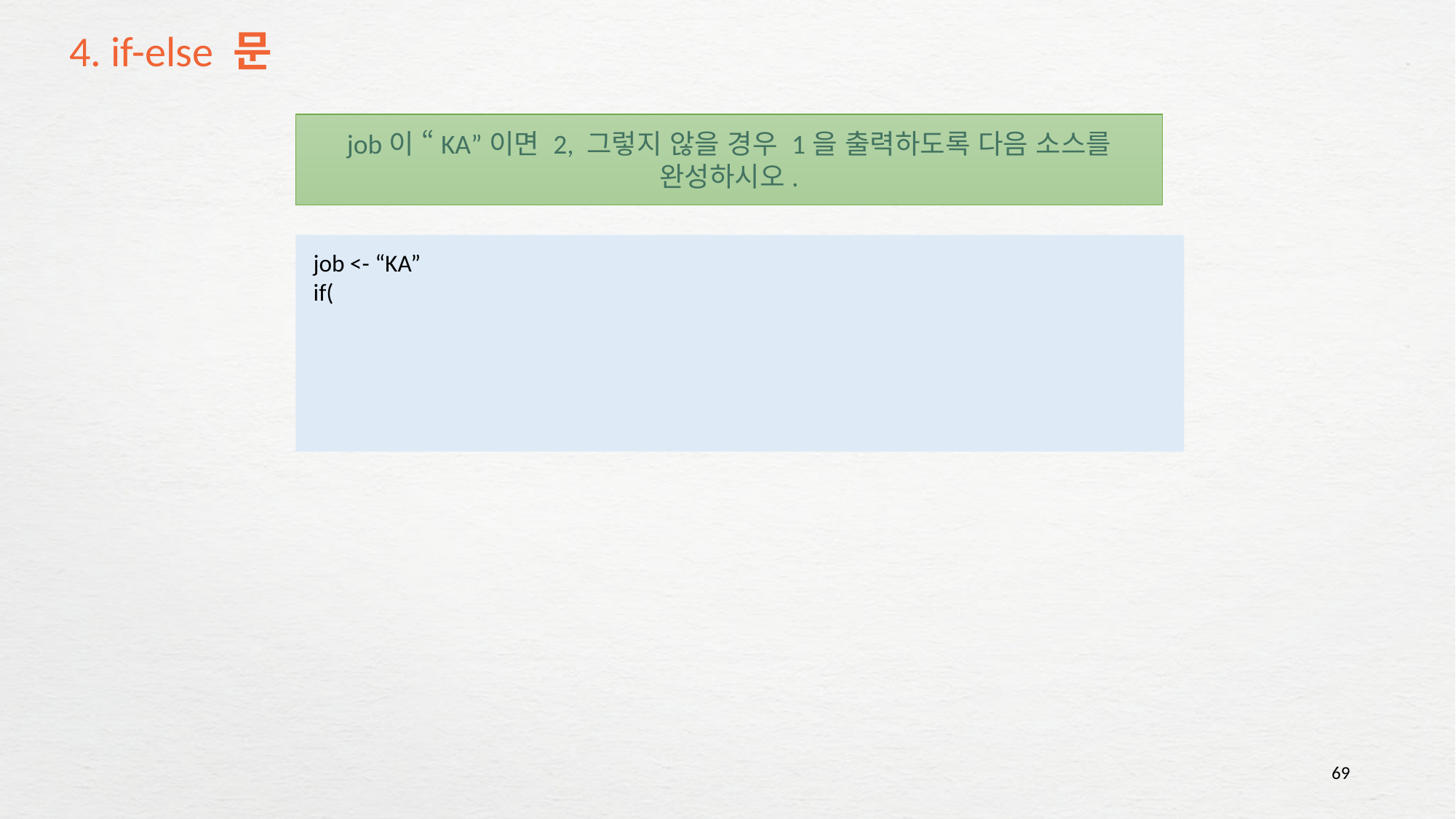

# 4. if-else 문

job이 “KA”이면 2, 그렇지 않을 경우 1을 출력하도록 다음 소스를 완성하시오.

job <- “KA”
if(
69